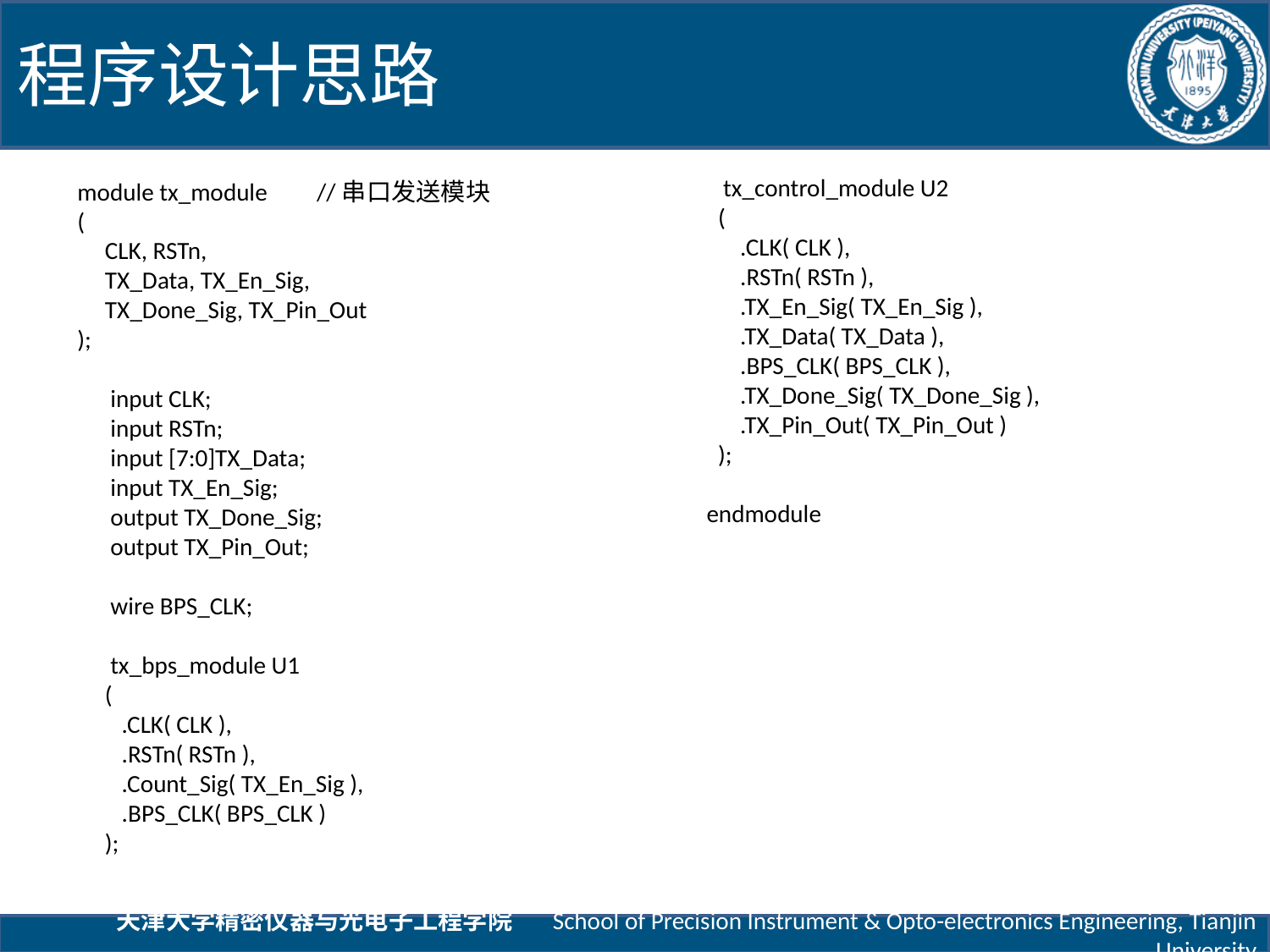

程序设计思路
                          tx_control_module U2
	  (
	      .CLK( CLK ),
	      .RSTn( RSTn ),
	      .TX_En_Sig( TX_En_Sig ),
	      .TX_Data( TX_Data ),
	      .BPS_CLK( BPS_CLK ),
	      .TX_Done_Sig( TX_Done_Sig ),
	      .TX_Pin_Out( TX_Pin_Out )
	  );

                       endmodule
module tx_module         //串口发送模块
(
     CLK, RSTn,
     TX_Data, TX_En_Sig,
     TX_Done_Sig, TX_Pin_Out
);

      input CLK;
      input RSTn;
      input [7:0]TX_Data;
      input TX_En_Sig;
      output TX_Done_Sig;
      output TX_Pin_Out;

      wire BPS_CLK;

      tx_bps_module U1
     (
        .CLK( CLK ),
        .RSTn( RSTn ),
        .Count_Sig( TX_En_Sig ),
        .BPS_CLK( BPS_CLK )
     );